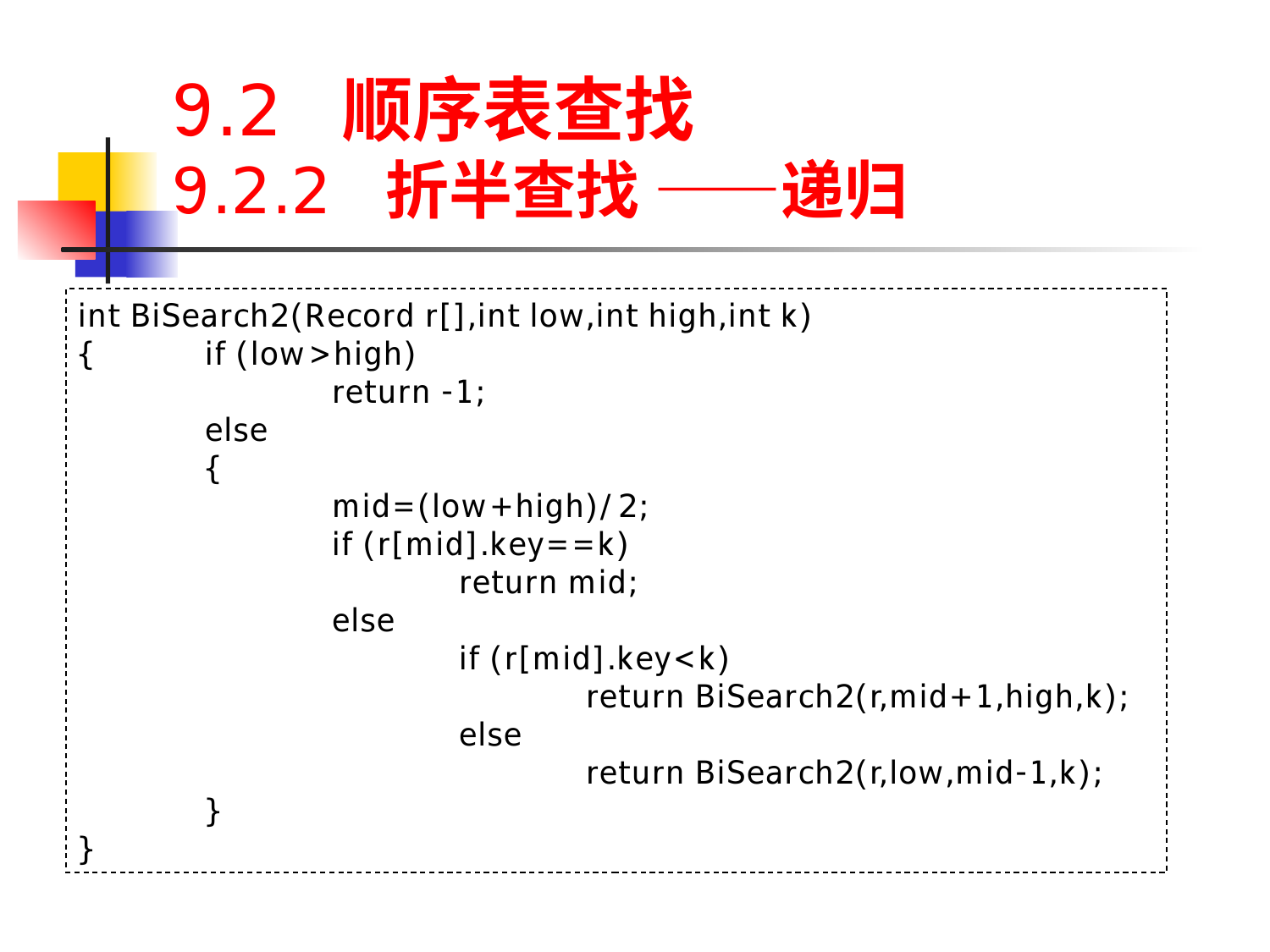

9.2  顺序表查找
9.2.2  折半查找 ——递归
int BiSearch2(Record r[],int low,int high,int k)
{	if (low>high)
		return -1;
	else
	{
		mid=(low+high)/2;
		if (r[mid].key==k)
			return mid;
		else
			if (r[mid].key<k)
				return BiSearch2(r,mid+1,high,k);
			else
				return BiSearch2(r,low,mid-1,k);
	}
}